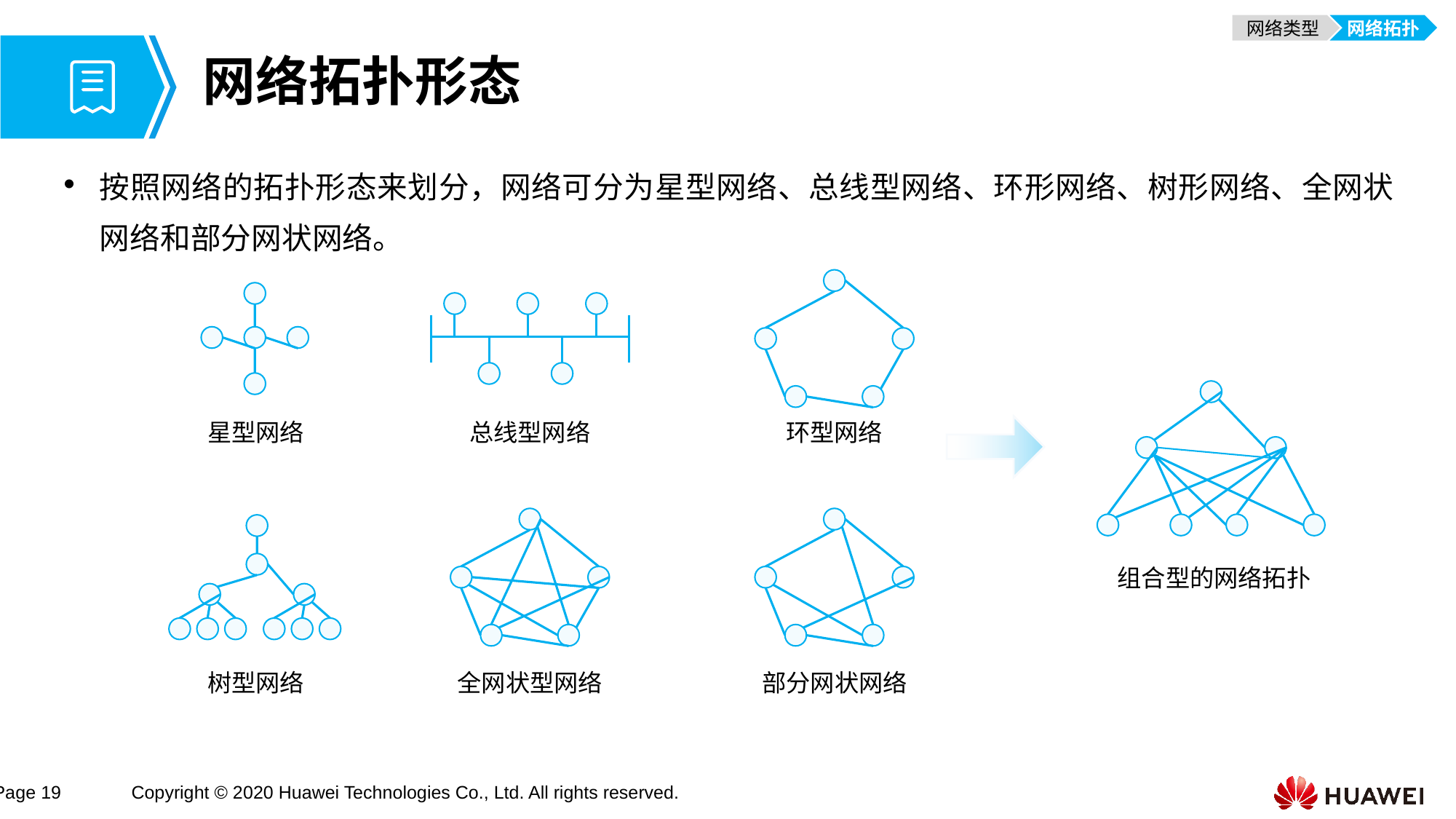

网络类型
网络拓扑
# 网络拓扑形态
按照网络的拓扑形态来划分，网络可分为星型网络、总线型网络、环形网络、树形网络、全网状网络和部分网状网络。

星型网络
总线型网络
环型网络

组合型的网络拓扑
树型网络
全网状型网络
部分网状网络